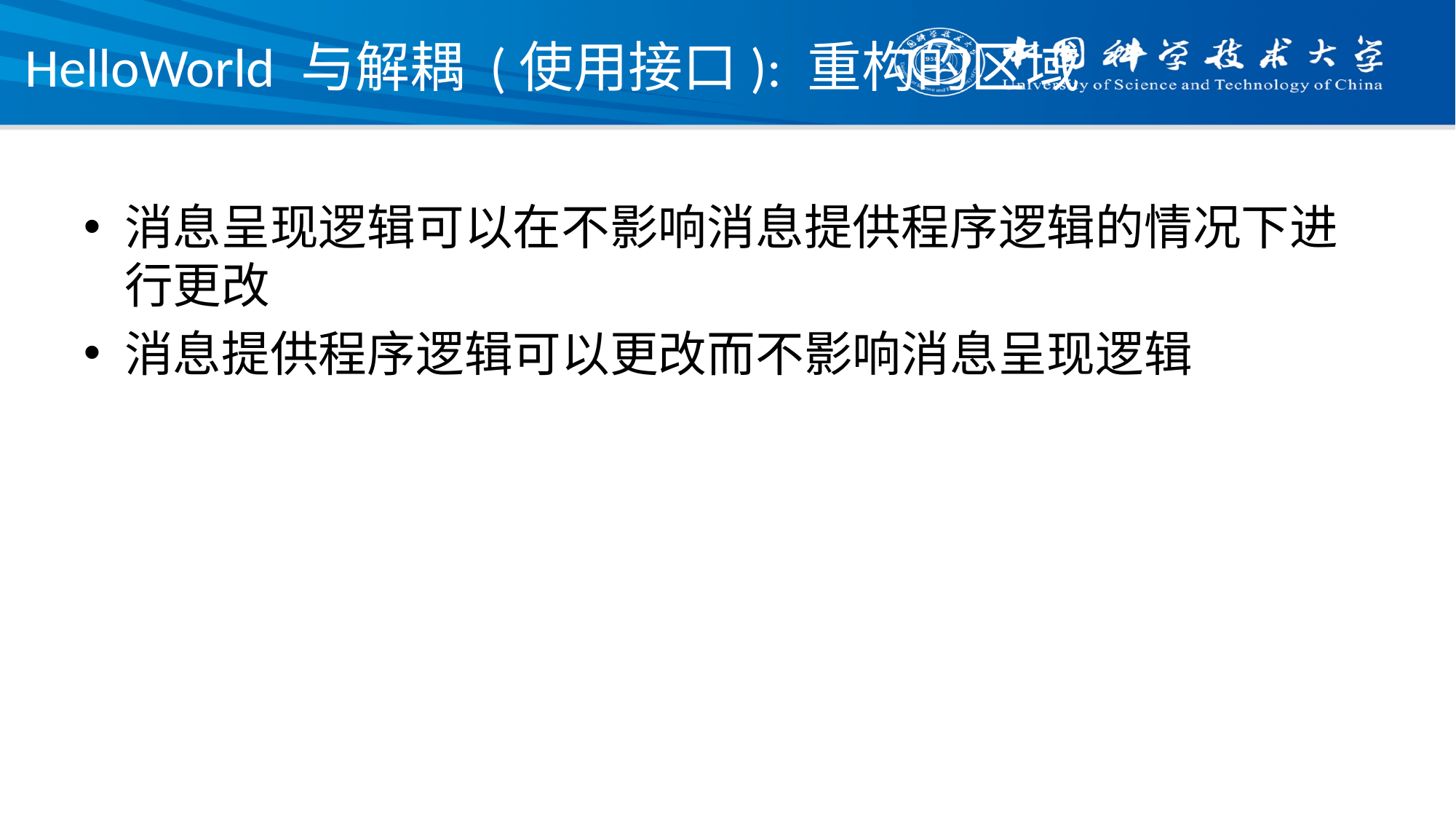

# HelloWorld 与解耦 (使用接口): 重构的区域
消息呈现逻辑可以在不影响消息提供程序逻辑的情况下进行更改
消息提供程序逻辑可以更改而不影响消息呈现逻辑